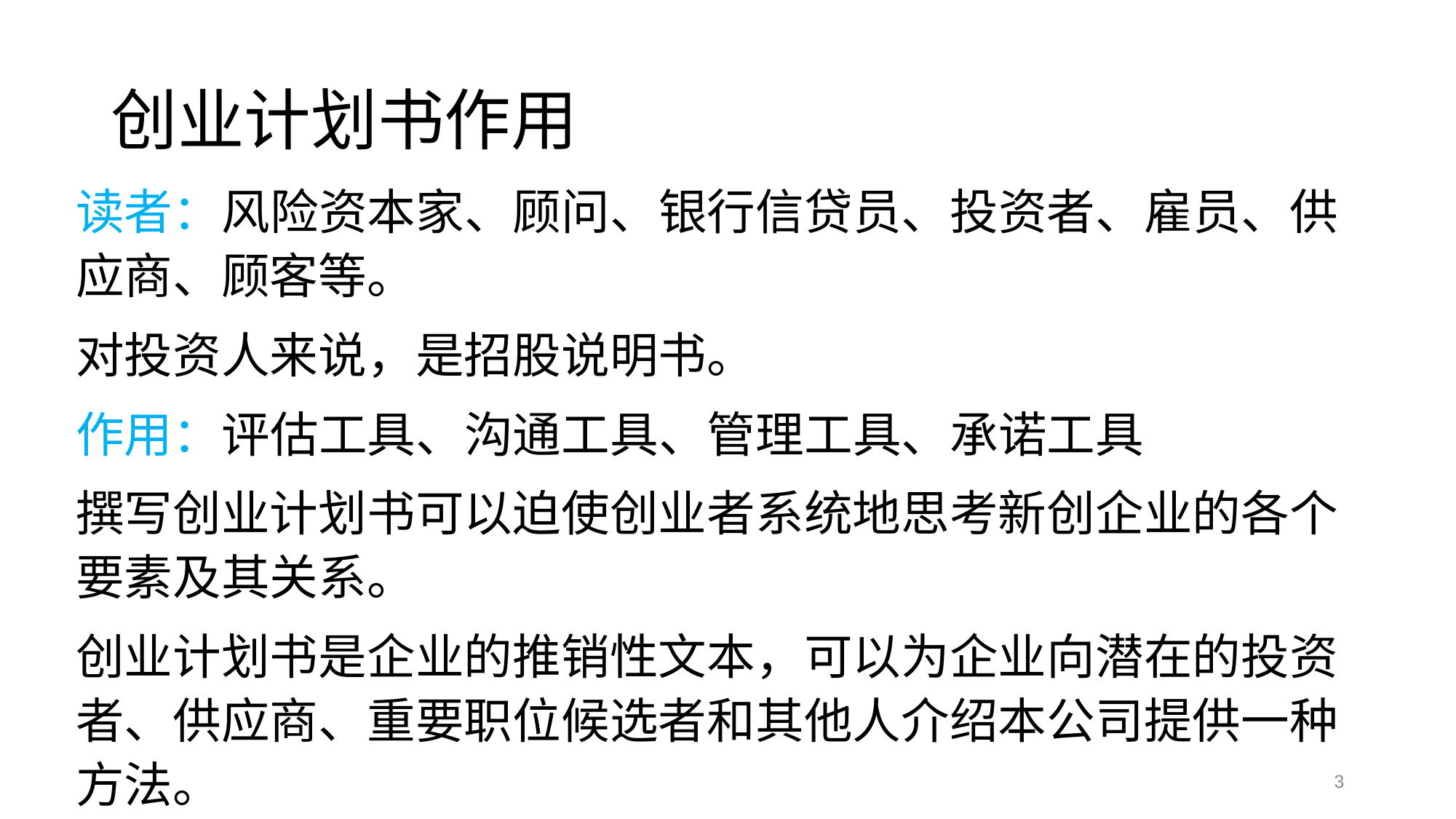

# 创业计划书作用
读者：风险资本家、顾问、银行信贷员、投资者、雇员、供应商、顾客等。
对投资人来说，是招股说明书。
作用：评估工具、沟通工具、管理工具、承诺工具
撰写创业计划书可以迫使创业者系统地思考新创企业的各个要素及其关系。
创业计划书是企业的推销性文本，可以为企业向潜在的投资者、供应商、重要职位候选者和其他人介绍本公司提供一种方法。

3